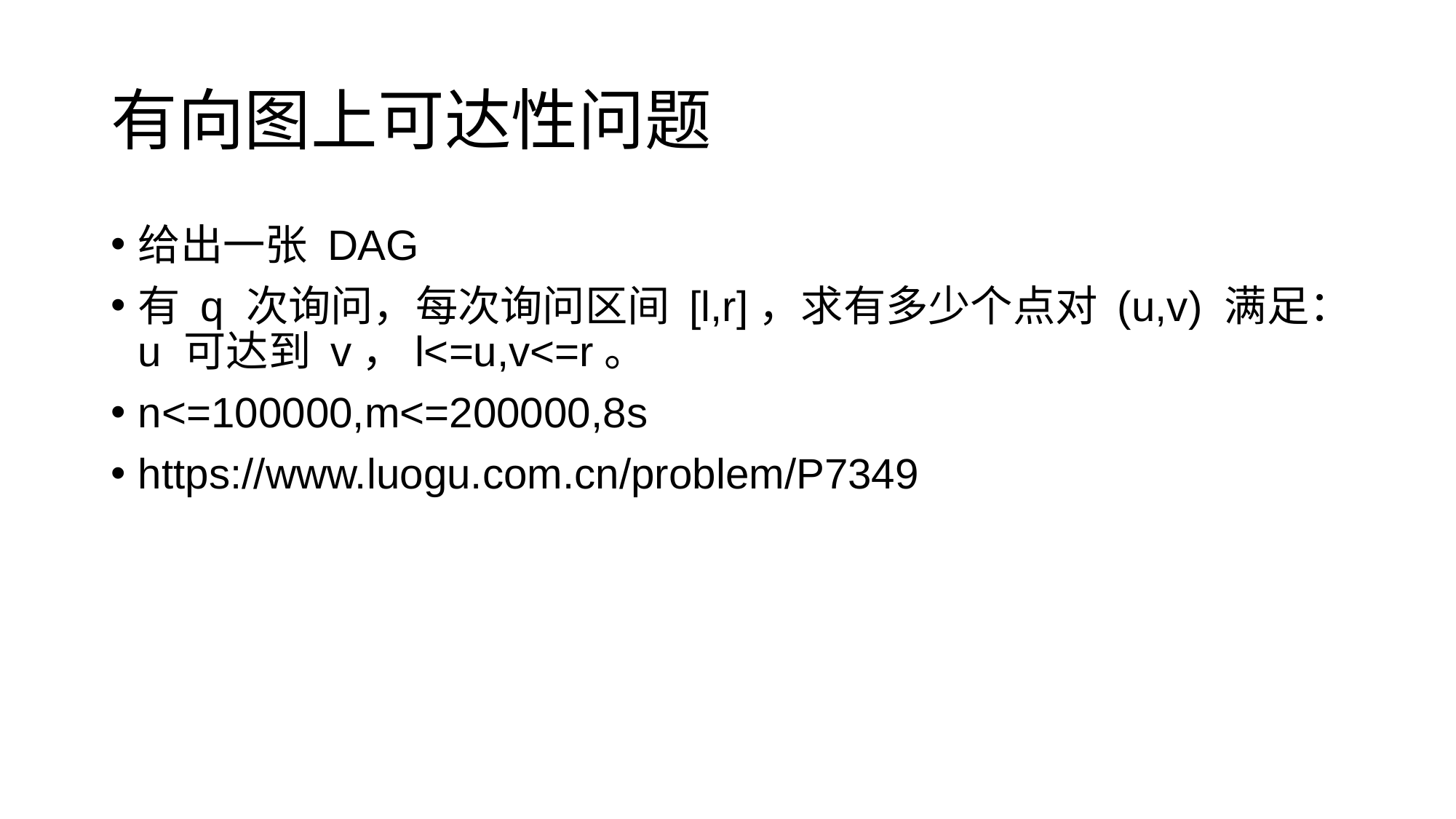

# 有向图上可达性问题
给出一张 DAG
有 q 次询问，每次询问区间 [l,r]，求有多少个点对 (u,v) 满足：u 可达到 v，l<=u,v<=r。
n<=100000,m<=200000,8s
https://www.luogu.com.cn/problem/P7349